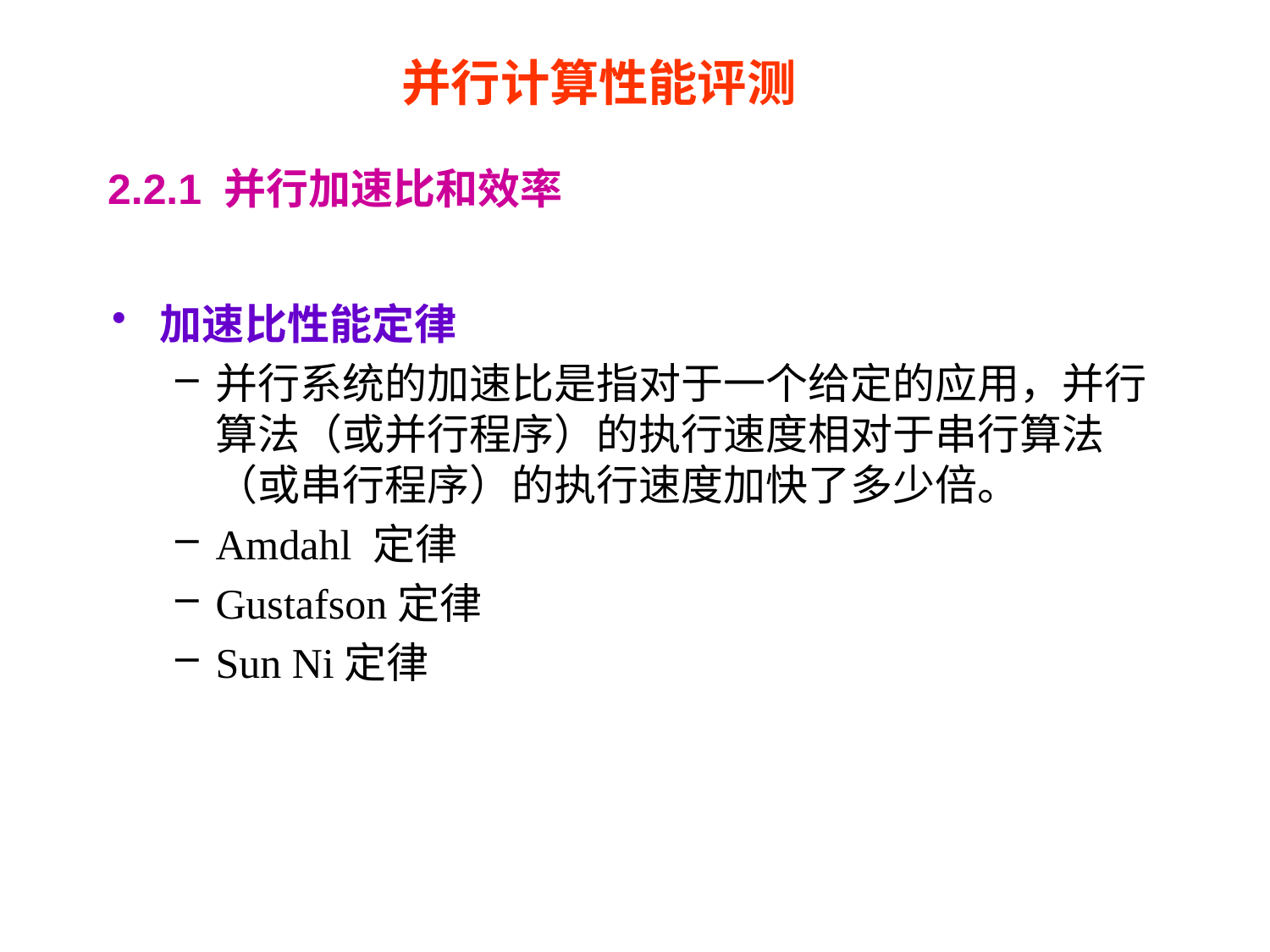

# 并行计算性能评测
2.2.1 并行加速比和效率
加速比性能定律
并行系统的加速比是指对于一个给定的应用，并行算法（或并行程序）的执行速度相对于串行算法（或串行程序）的执行速度加快了多少倍。
Amdahl 定律
Gustafson定律
Sun Ni定律